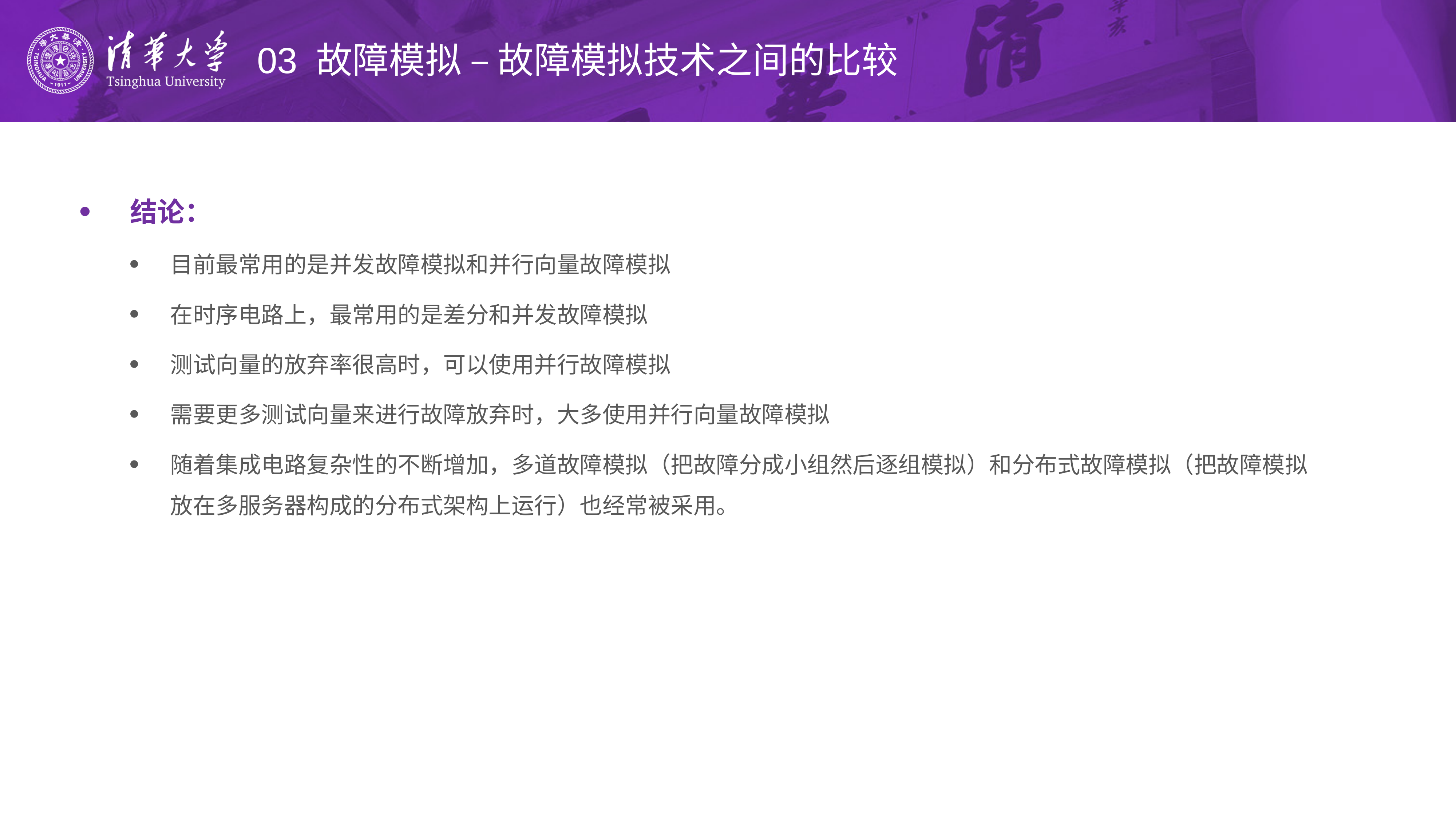

# 03 故障模拟 – 故障模拟技术之间的比较
结论：
目前最常用的是并发故障模拟和并行向量故障模拟
在时序电路上，最常用的是差分和并发故障模拟
测试向量的放弃率很高时，可以使用并行故障模拟
需要更多测试向量来进行故障放弃时，大多使用并行向量故障模拟
随着集成电路复杂性的不断增加，多道故障模拟（把故障分成小组然后逐组模拟）和分布式故障模拟（把故障模拟放在多服务器构成的分布式架构上运行）也经常被采用。